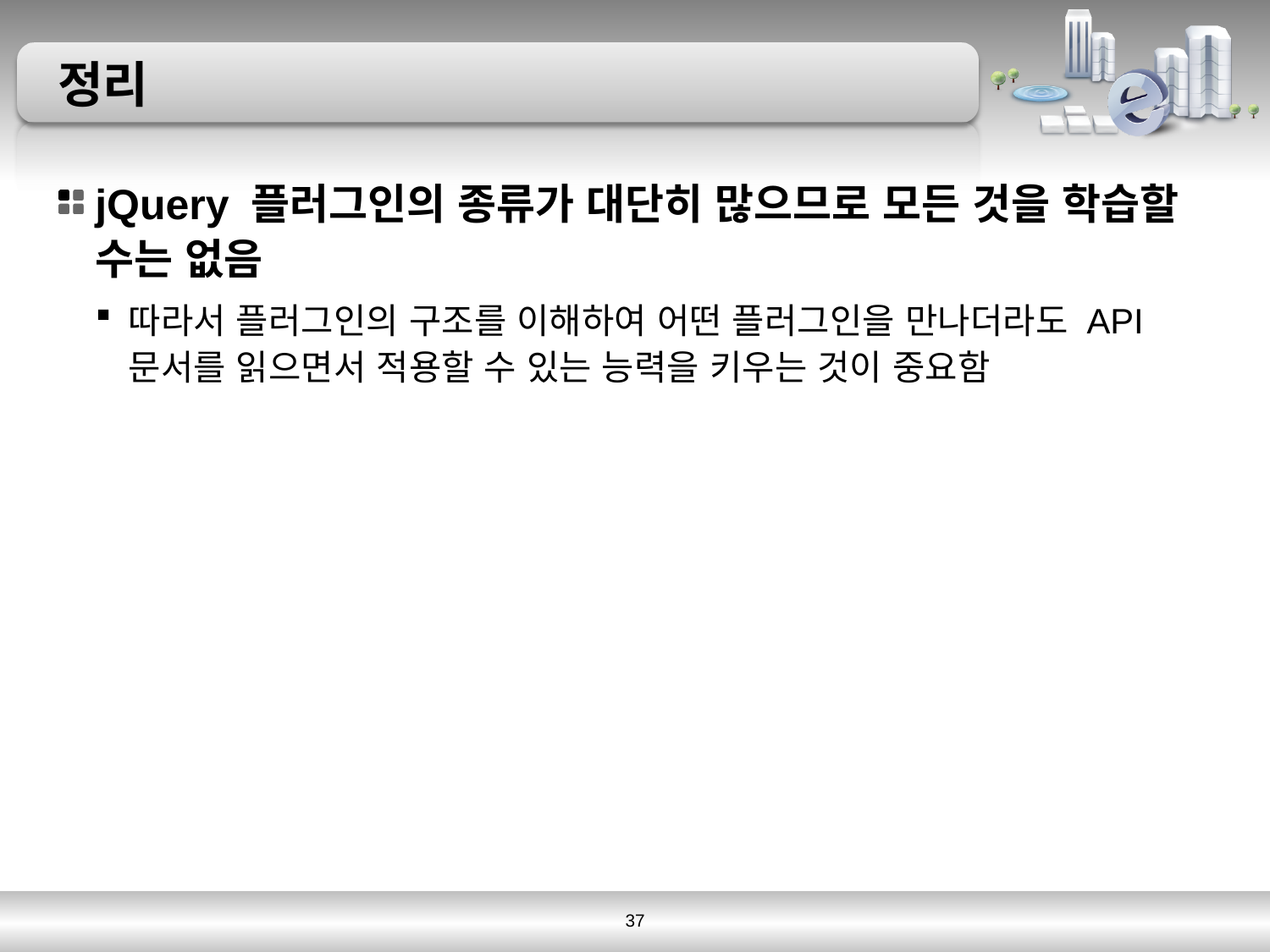

# 정리
jQuery 플러그인의 종류가 대단히 많으므로 모든 것을 학습할 수는 없음
따라서 플러그인의 구조를 이해하여 어떤 플러그인을 만나더라도 API 문서를 읽으면서 적용할 수 있는 능력을 키우는 것이 중요함